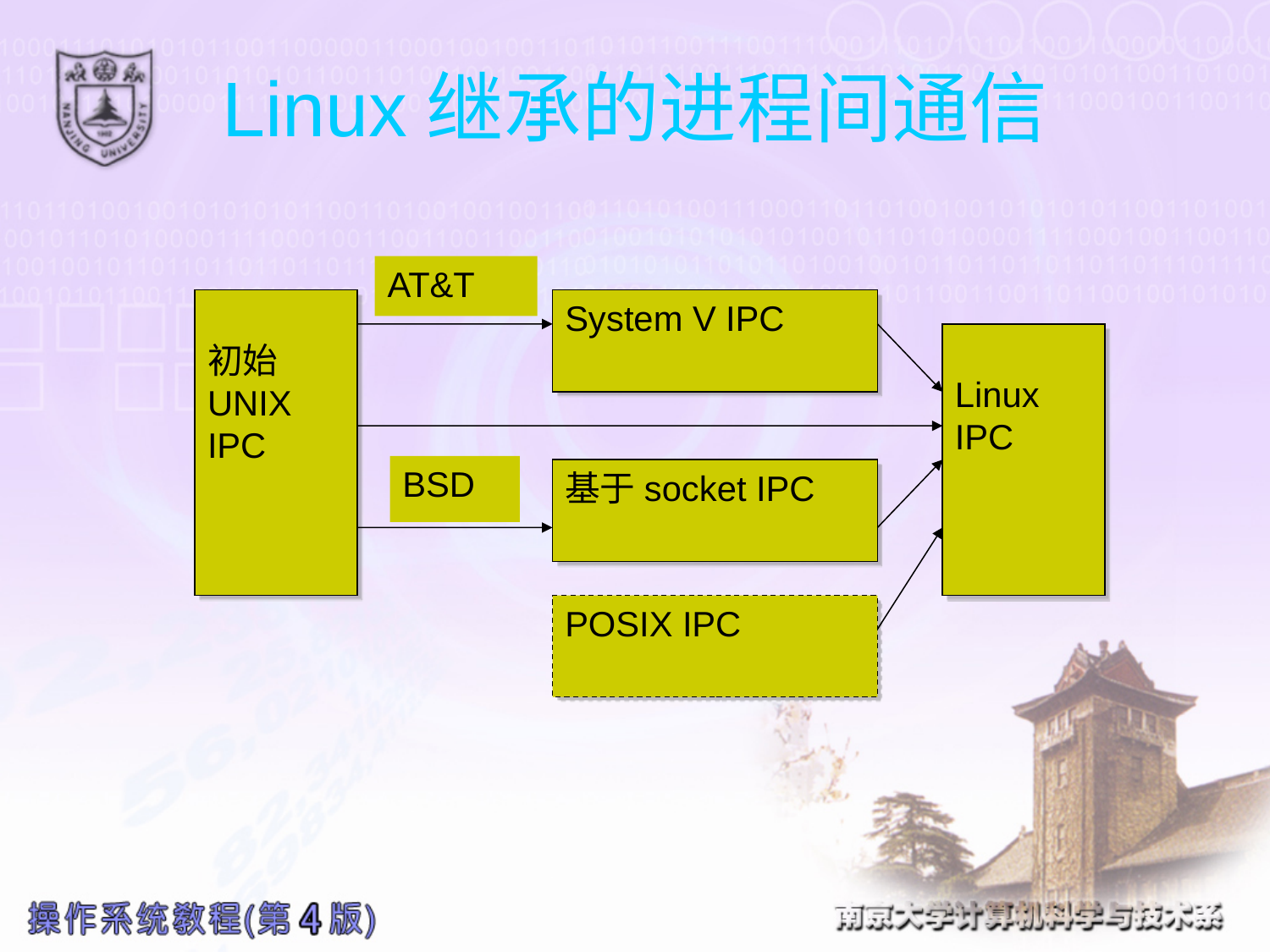

# Linux继承的进程间通信
AT&T

初始UNIX
IPC
System V IPC

Linux
IPC

BSD
基于socket IPC

POSIX IPC